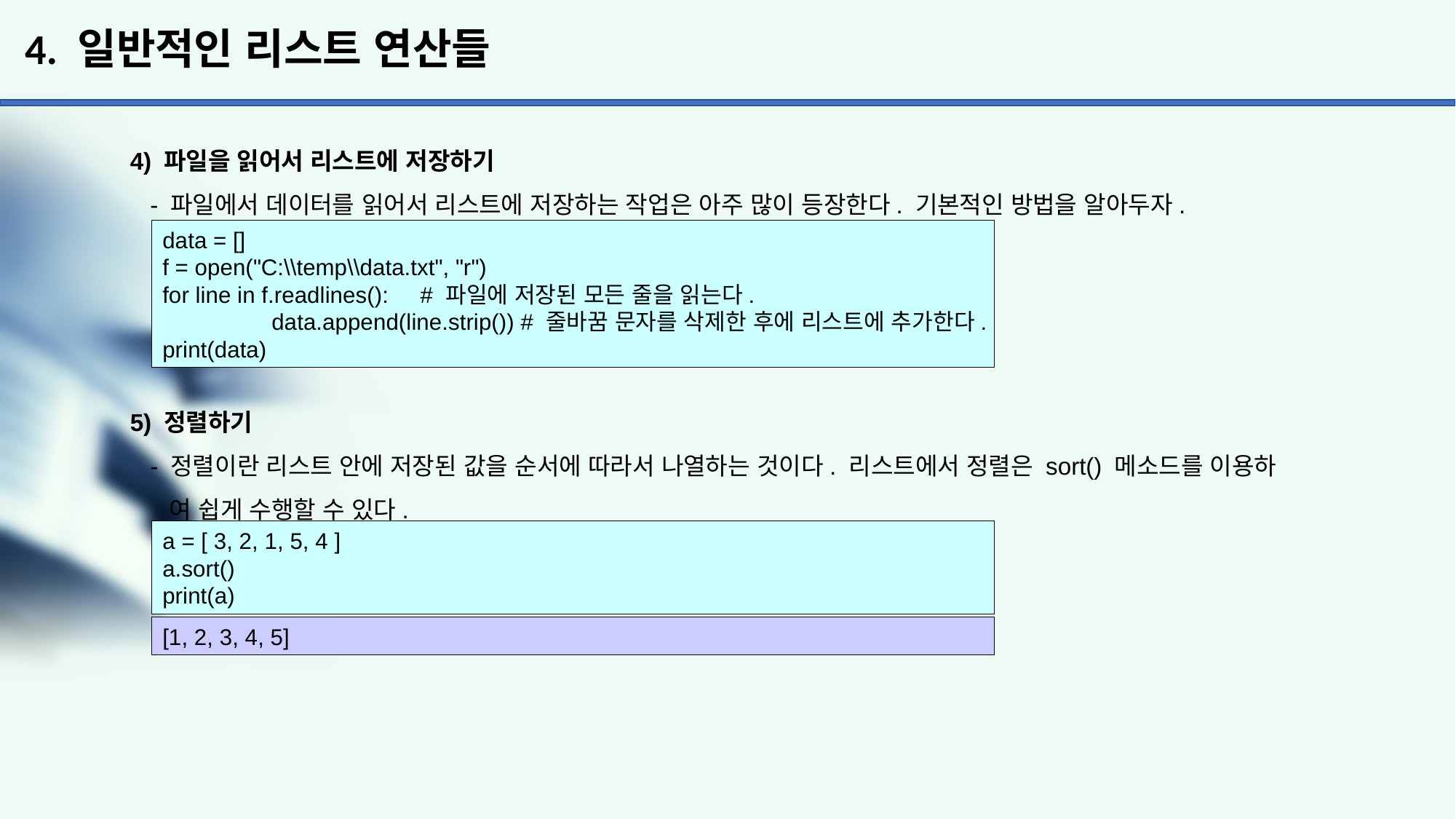

# 4. 일반적인 리스트 연산들
4) 파일을 읽어서 리스트에 저장하기
   - 파일에서 데이터를 읽어서 리스트에 저장하는 작업은 아주 많이 등장한다. 기본적인 방법을 알아두자.

5) 정렬하기
   - 정렬이란 리스트 안에 저장된 값을 순서에 따라서 나열하는 것이다. 리스트에서 정렬은 sort() 메소드를 이용하
     여 쉽게 수행할 수 있다.

data = []
f = open("C:\\temp\\data.txt", "r")
for line in f.readlines():     # 파일에 저장된 모든 줄을 읽는다.
	data.append(line.strip()) # 줄바꿈 문자를 삭제한 후에 리스트에 추가한다.
print(data)
a = [ 3, 2, 1, 5, 4 ]
a.sort()
print(a)
[1, 2, 3, 4, 5]